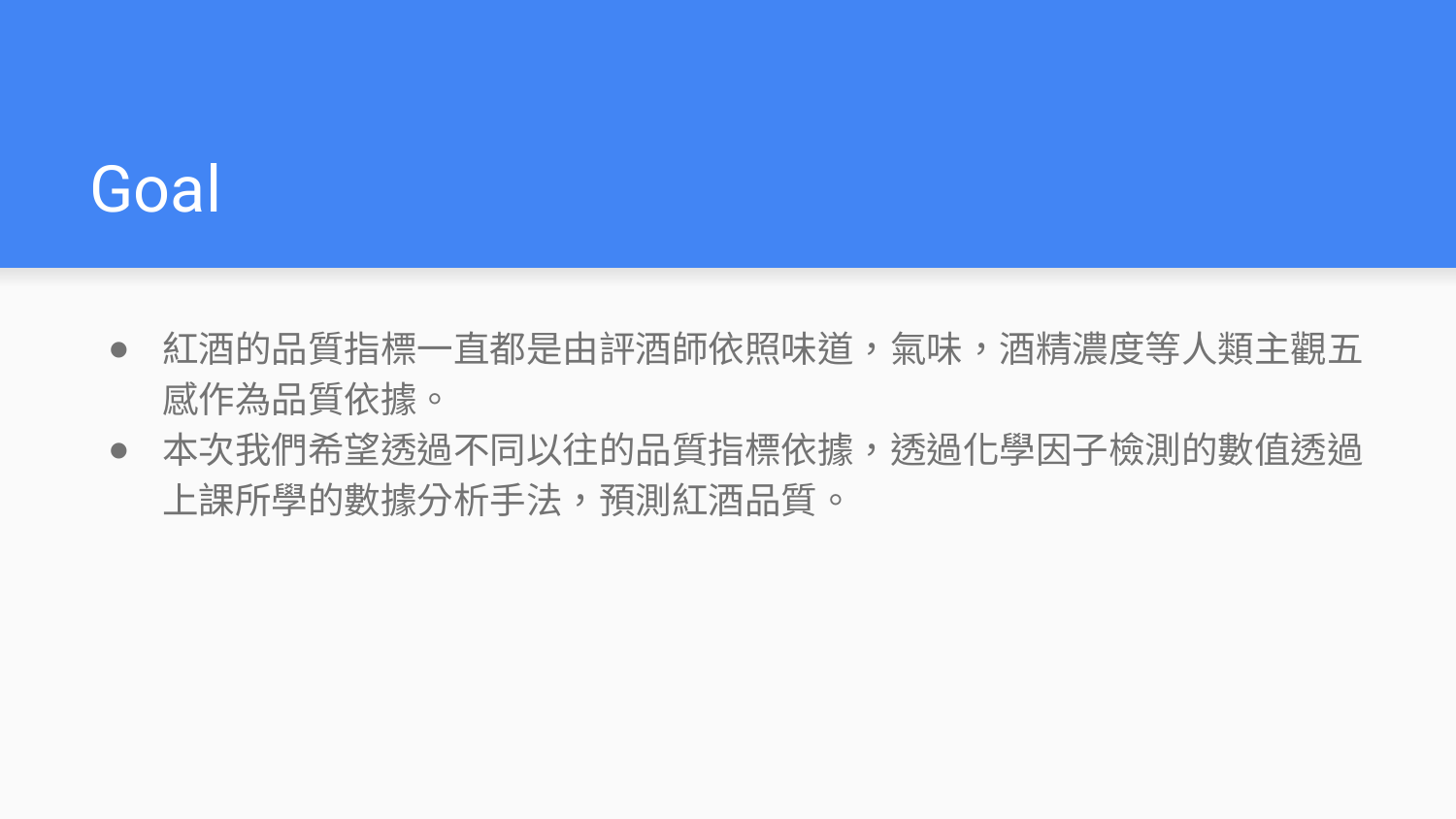

# Goal
紅酒的品質指標一直都是由評酒師依照味道，氣味，酒精濃度等人類主觀五感作為品質依據。
本次我們希望透過不同以往的品質指標依據，透過化學因子檢測的數值透過上課所學的數據分析手法，預測紅酒品質。